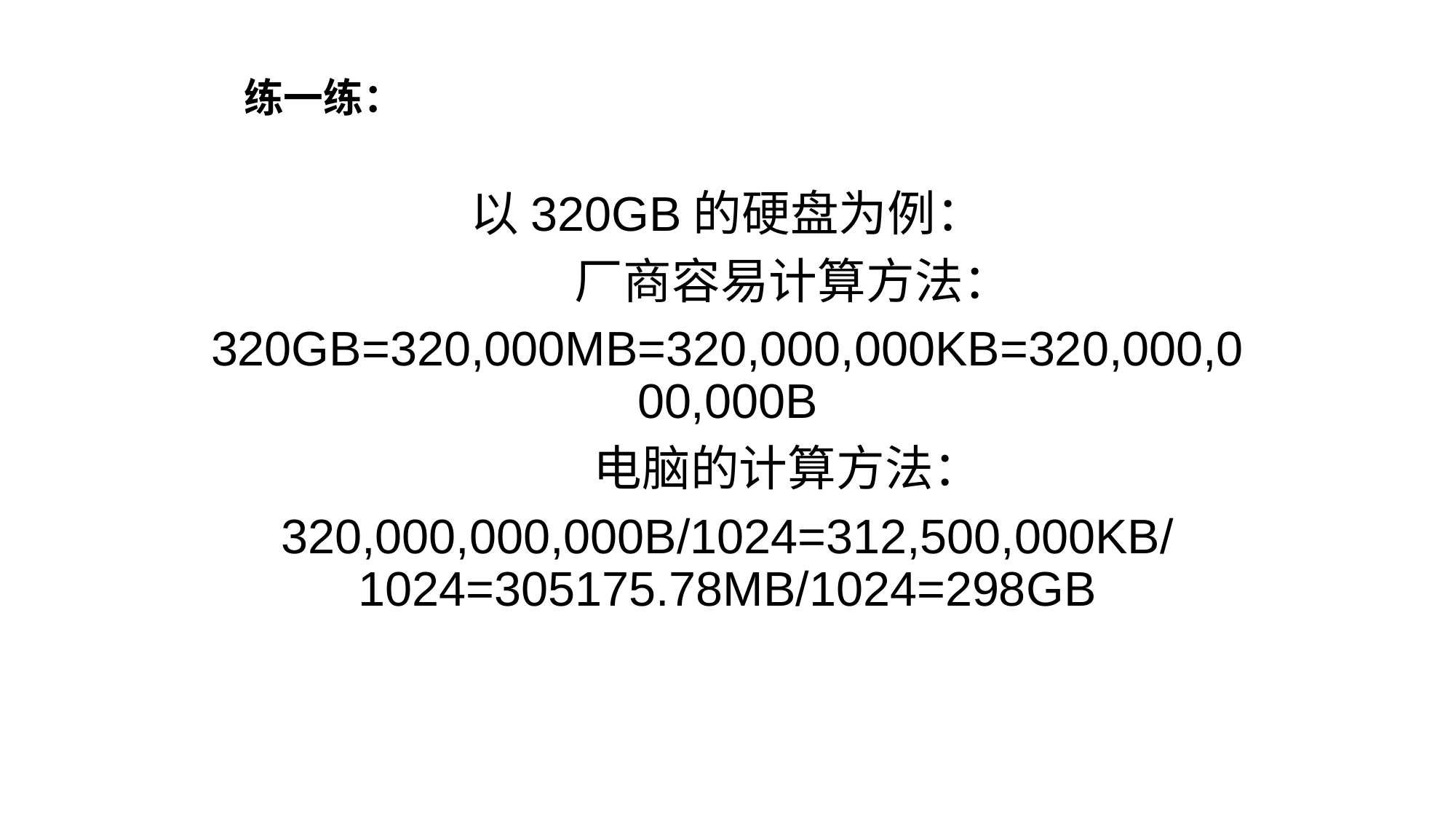

# 练一练：
以320GB的硬盘为例：
           厂商容易计算方法：
320GB=320,000MB=320,000,000KB=320,000,000,000B
          电脑的计算方法：
320,000,000,000B/1024=312,500,000KB/1024=305175.78MB/1024=298GB
36